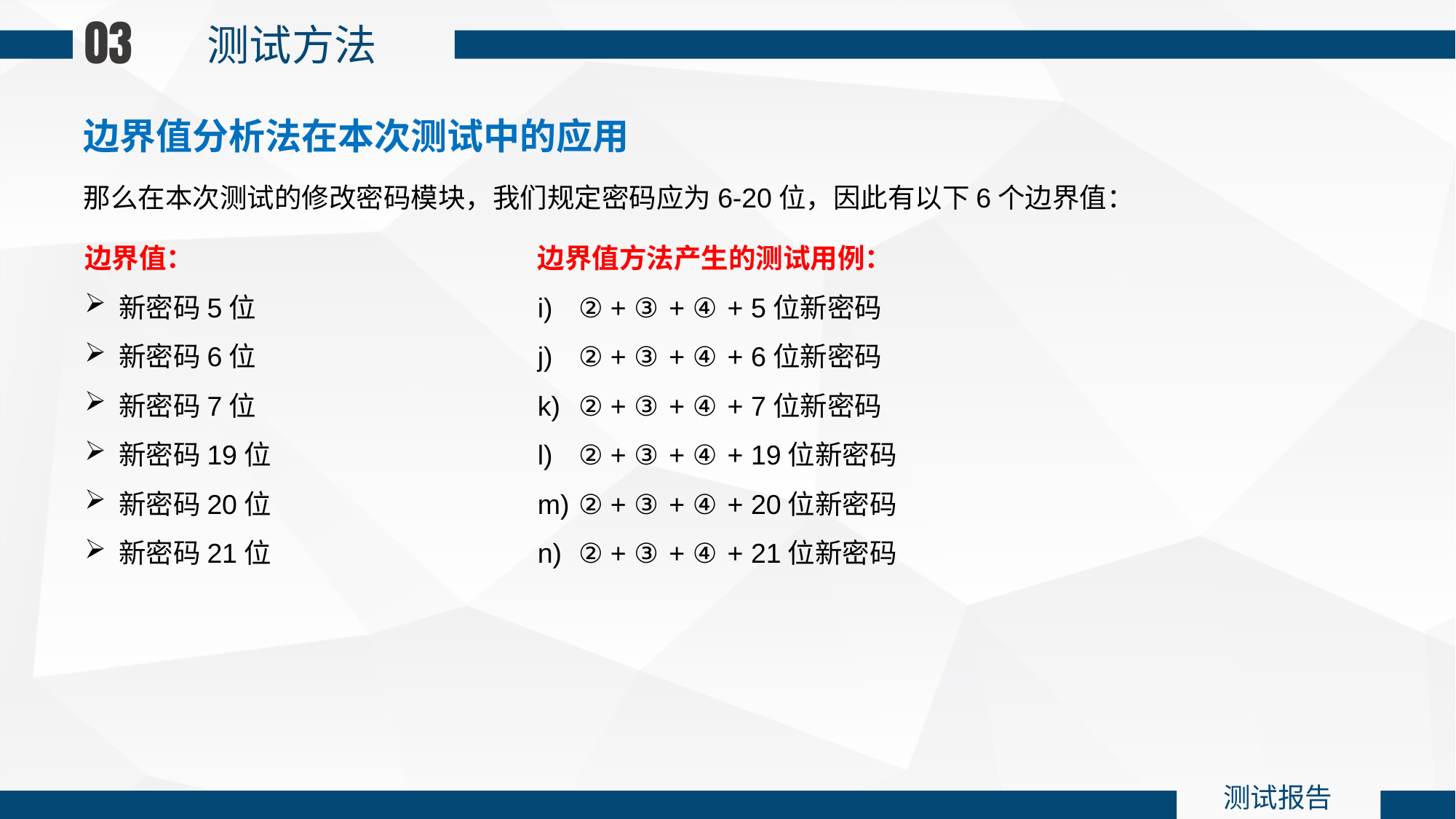

03
测试方法

边界值分析法在本次测试中的应用
那么在本次测试的修改密码模块，我们规定密码应为6-20位，因此有以下6个边界值：
边界值：
新密码5位
新密码6位
新密码7位
新密码19位
新密码20位
新密码21位
边界值方法产生的测试用例：
② + ③ + ④ + 5位新密码
② + ③ + ④ + 6位新密码
② + ③ + ④ + 7位新密码
② + ③ + ④ + 19位新密码
② + ③ + ④ + 20位新密码
② + ③ + ④ + 21位新密码

测试报告